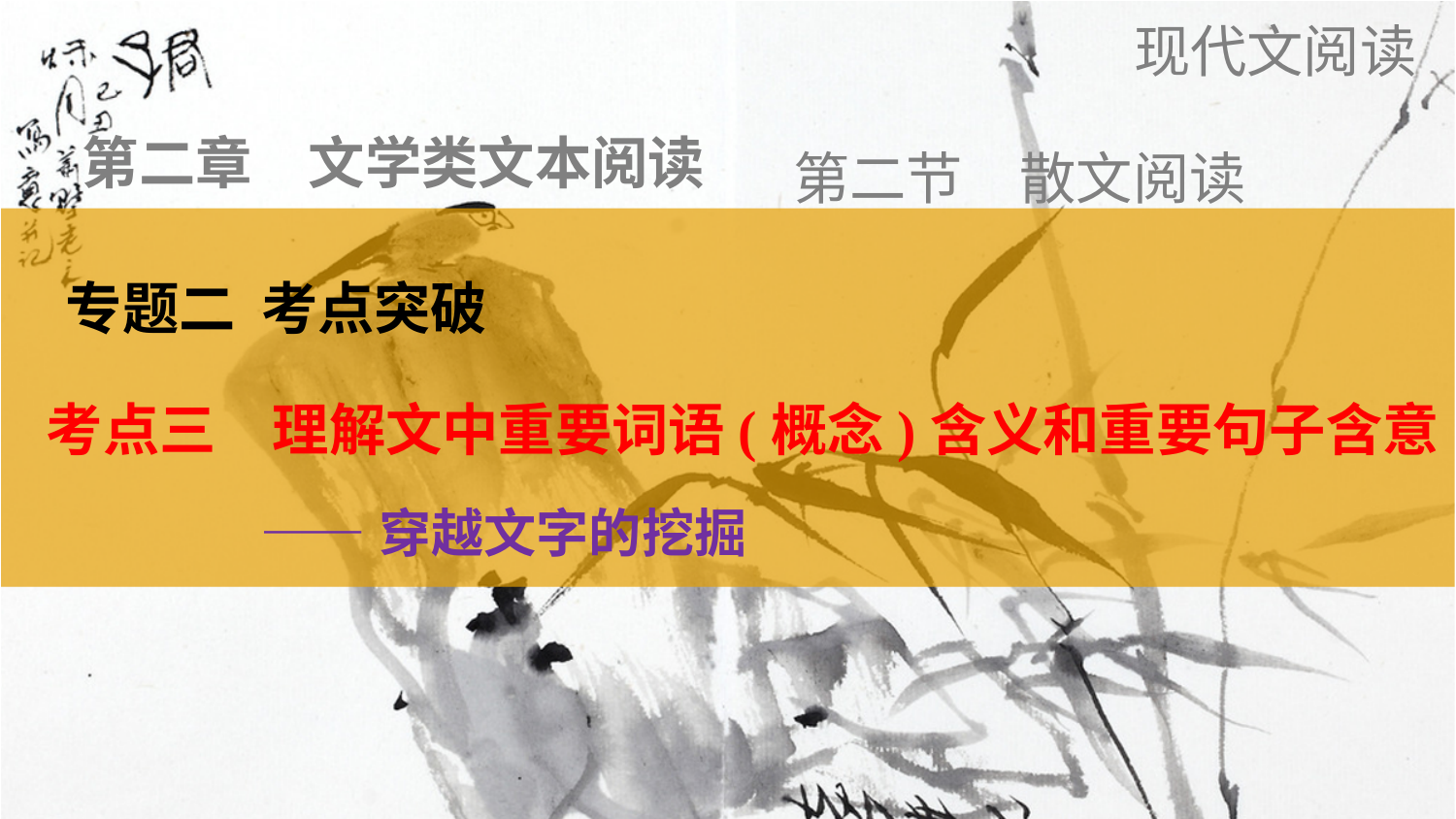

现代文阅读
第二章　文学类文本阅读
第二节　散文阅读
专题二  考点突破
考点三　理解文中重要词语(概念)含义和重要句子含意
                  ——穿越文字的挖掘